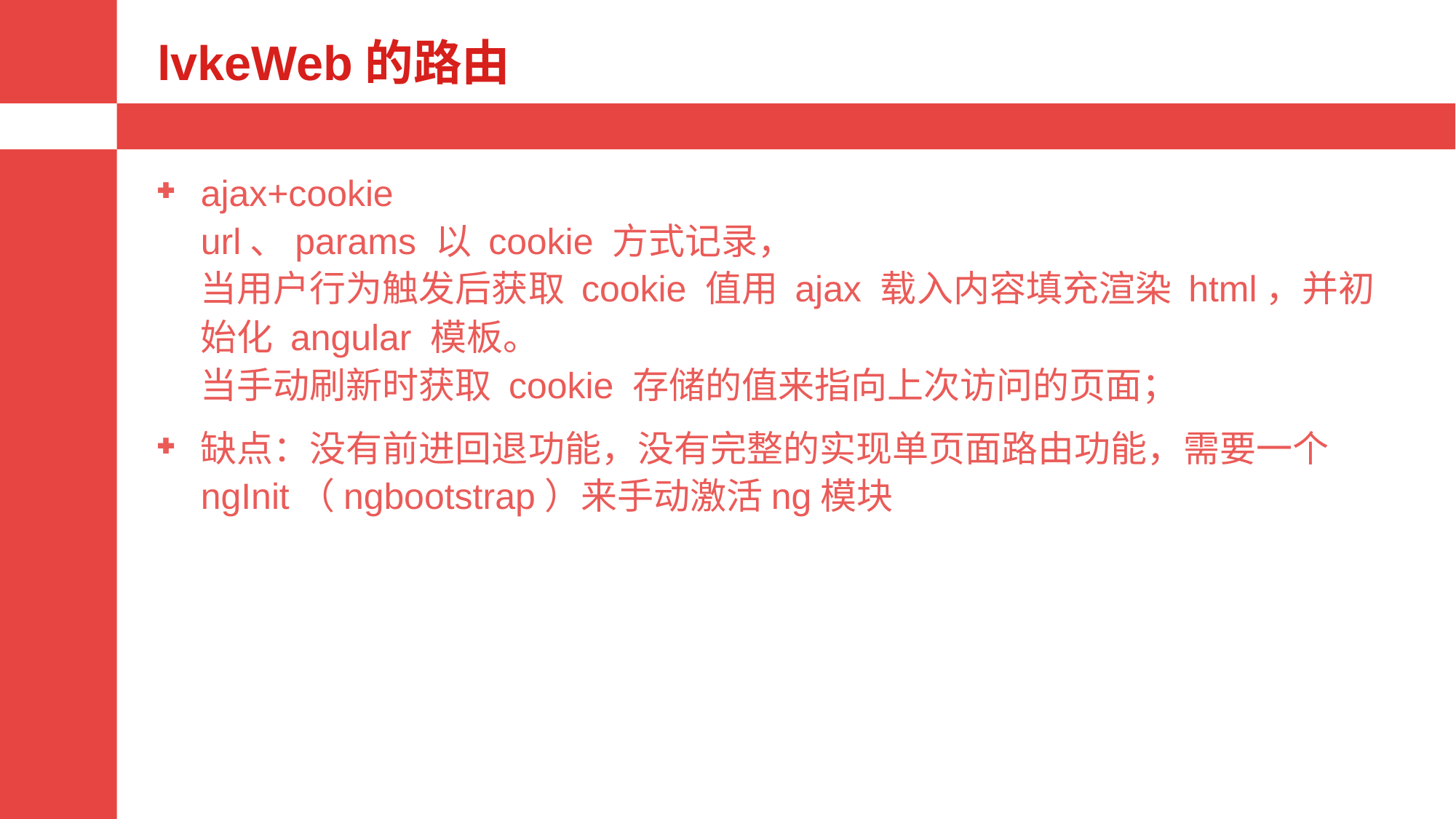

# lvkeWeb的路由
ajax+cookie
url、params 以 cookie 方式记录，
当用户行为触发后获取 cookie 值用 ajax 载入内容填充渲染 html，并初始化 angular 模板。
当手动刷新时获取 cookie 存储的值来指向上次访问的页面；
缺点：没有前进回退功能，没有完整的实现单页面路由功能，需要一个ngInit（ngbootstrap）来手动激活ng模块